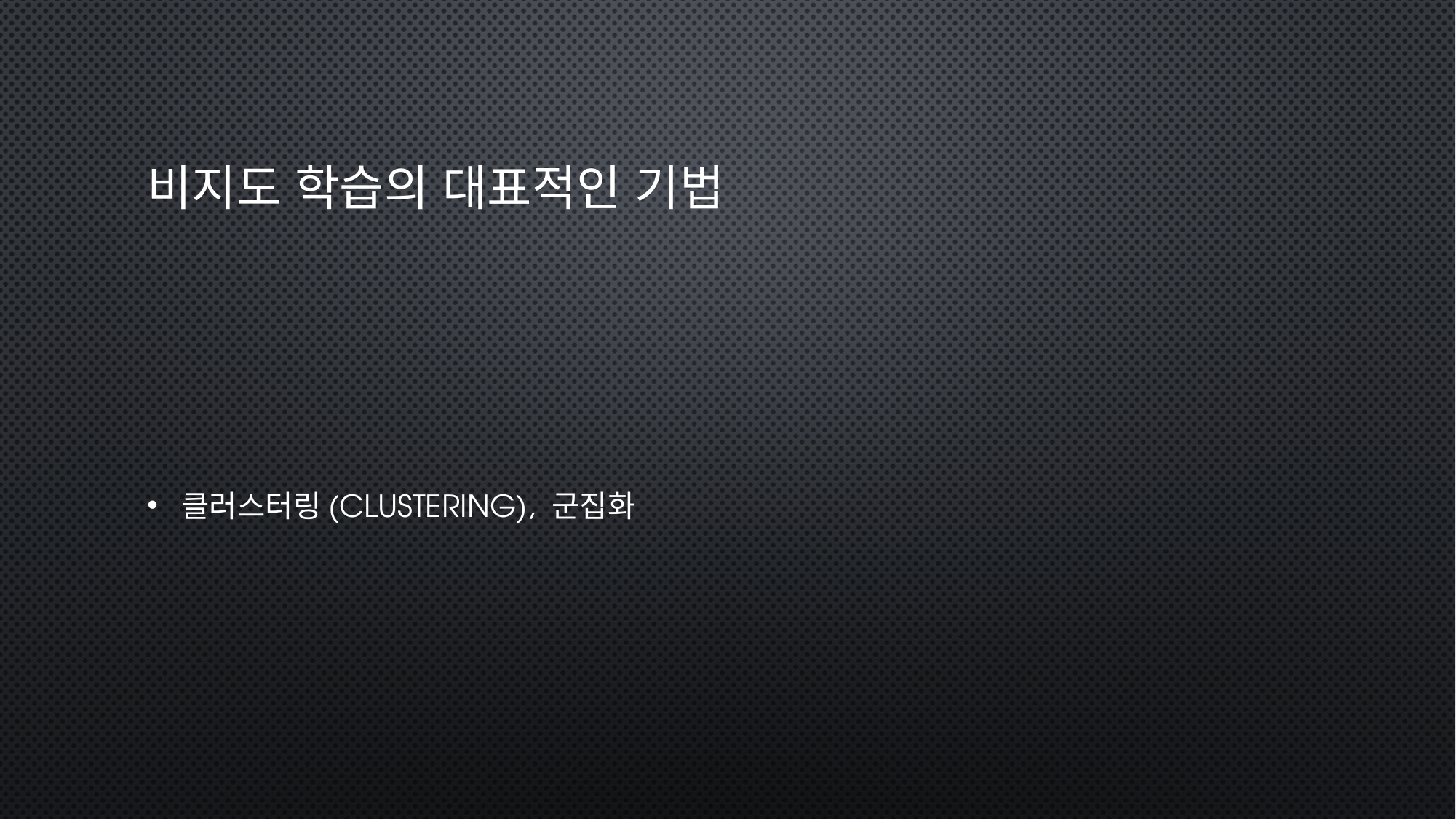

# 비지도 학습의 대표적인 기법
클러스터링(Clustering), 군집화